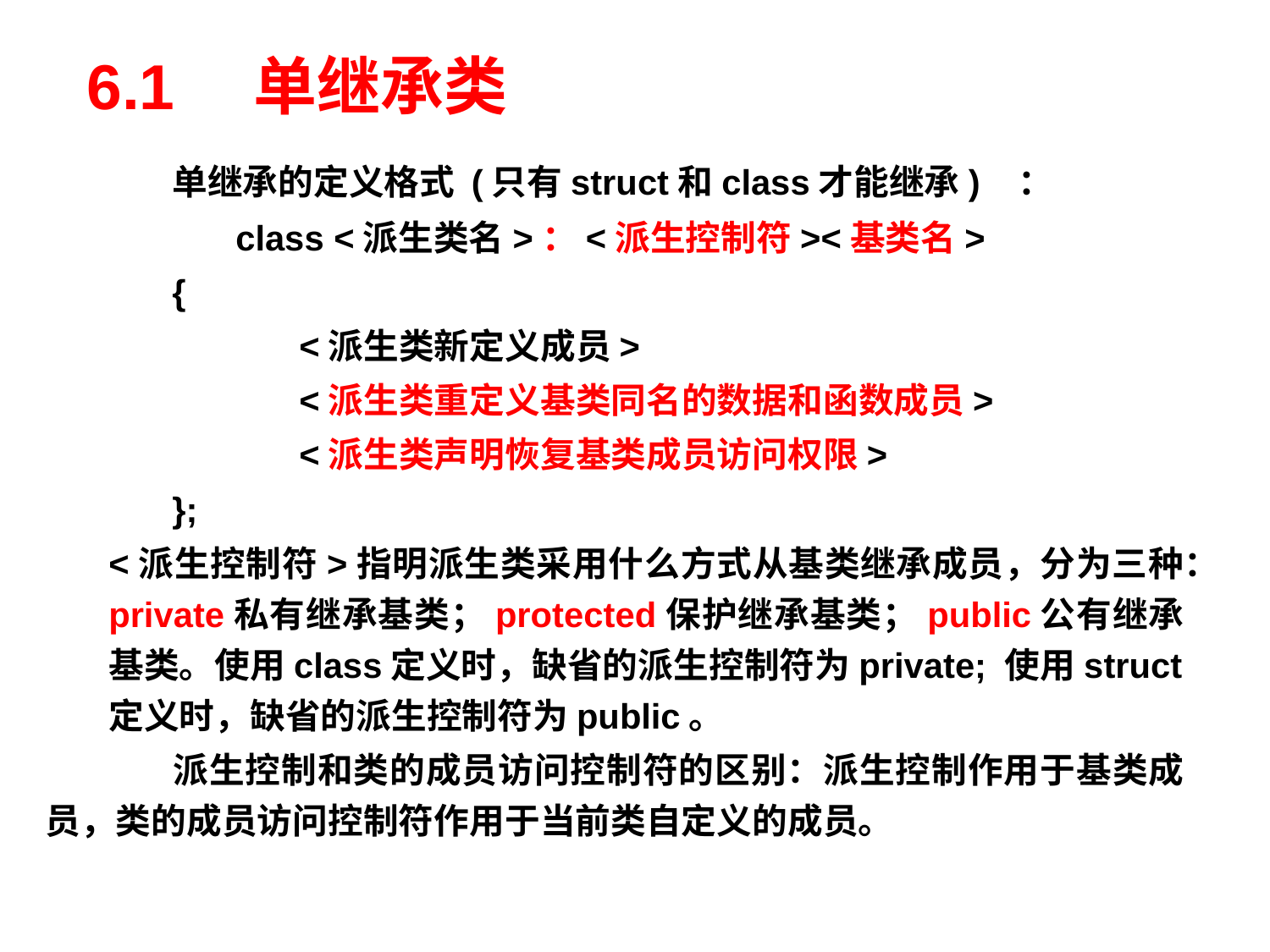

# 6.1　单继承类
	单继承的定义格式 (只有struct和class才能继承)   ：
	class <派生类名>：<派生控制符><基类名>
          	{
　　　　	<派生类新定义成员>
　　　　	<派生类重定义基类同名的数据和函数成员>
　　　　	<派生类声明恢复基类成员访问权限>
          	};
<派生控制符>指明派生类采用什么方式从基类继承成员，分为三种：private私有继承基类；protected保护继承基类；public公有继承基类。使用class定义时，缺省的派生控制符为private; 使用struct定义时，缺省的派生控制符为public。
	派生控制和类的成员访问控制符的区别：派生控制作用于基类成员，类的成员访问控制符作用于当前类自定义的成员。